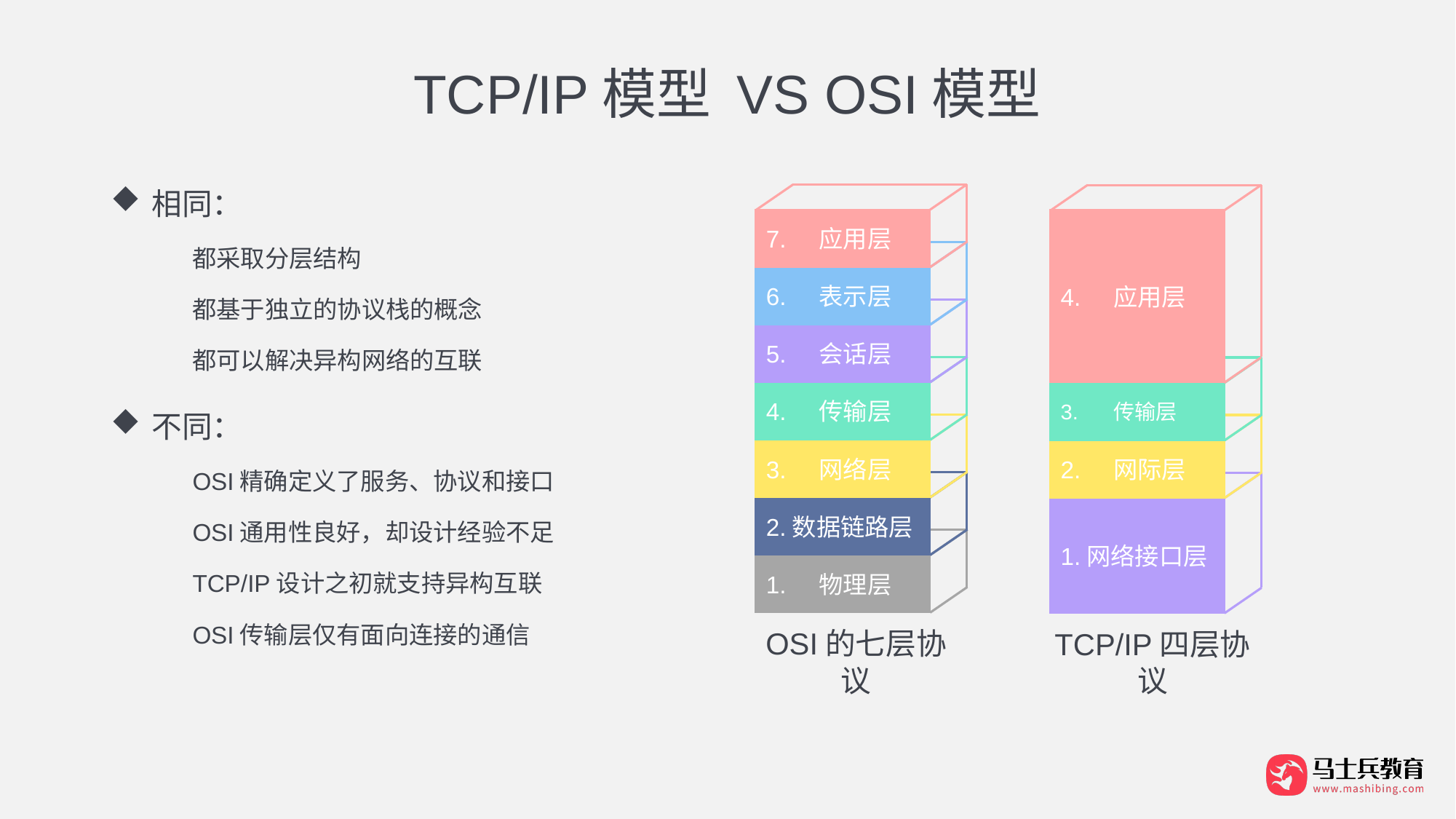

# TCP/IP模型 VS OSI模型
相同：
都采取分层结构
都基于独立的协议栈的概念
都可以解决异构网络的互联
不同：
OSI精确定义了服务、协议和接口
OSI通用性良好，却设计经验不足
TCP/IP设计之初就支持异构互联
OSI传输层仅有面向连接的通信
7.    应用层
6.    表示层
5.    会话层
4.    传输层
3.    网络层
2.数据链路层
1.    物理层
OSI的七层协议
4.    应用层
3.     传输层
2.    网际层
1.网络接口层
TCP/IP四层协议